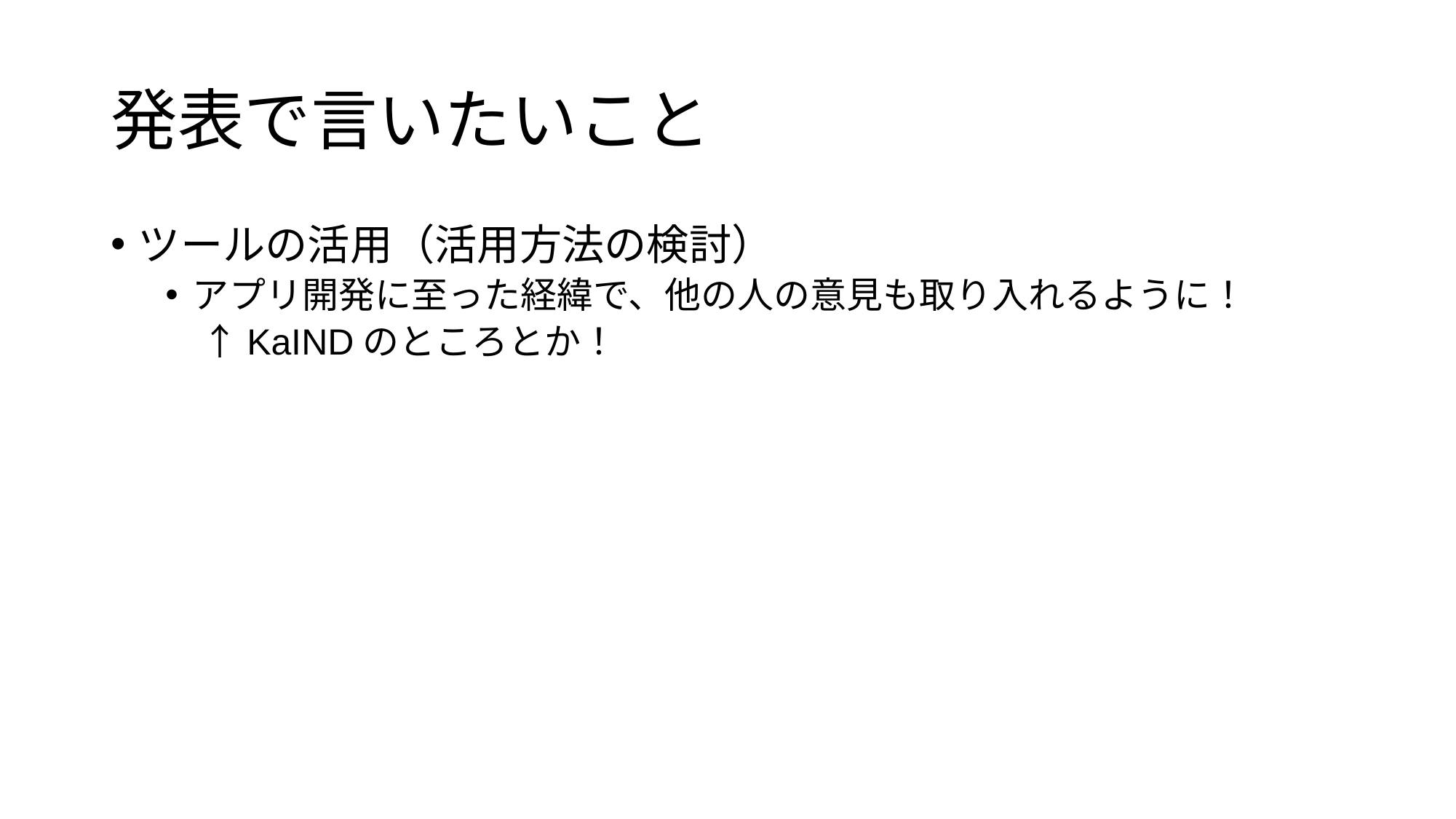

# 発表で言いたいこと
ツールの活用（活用方法の検討）
アプリ開発に至った経緯で、他の人の意見も取り入れるように！
　↑KaINDのところとか！